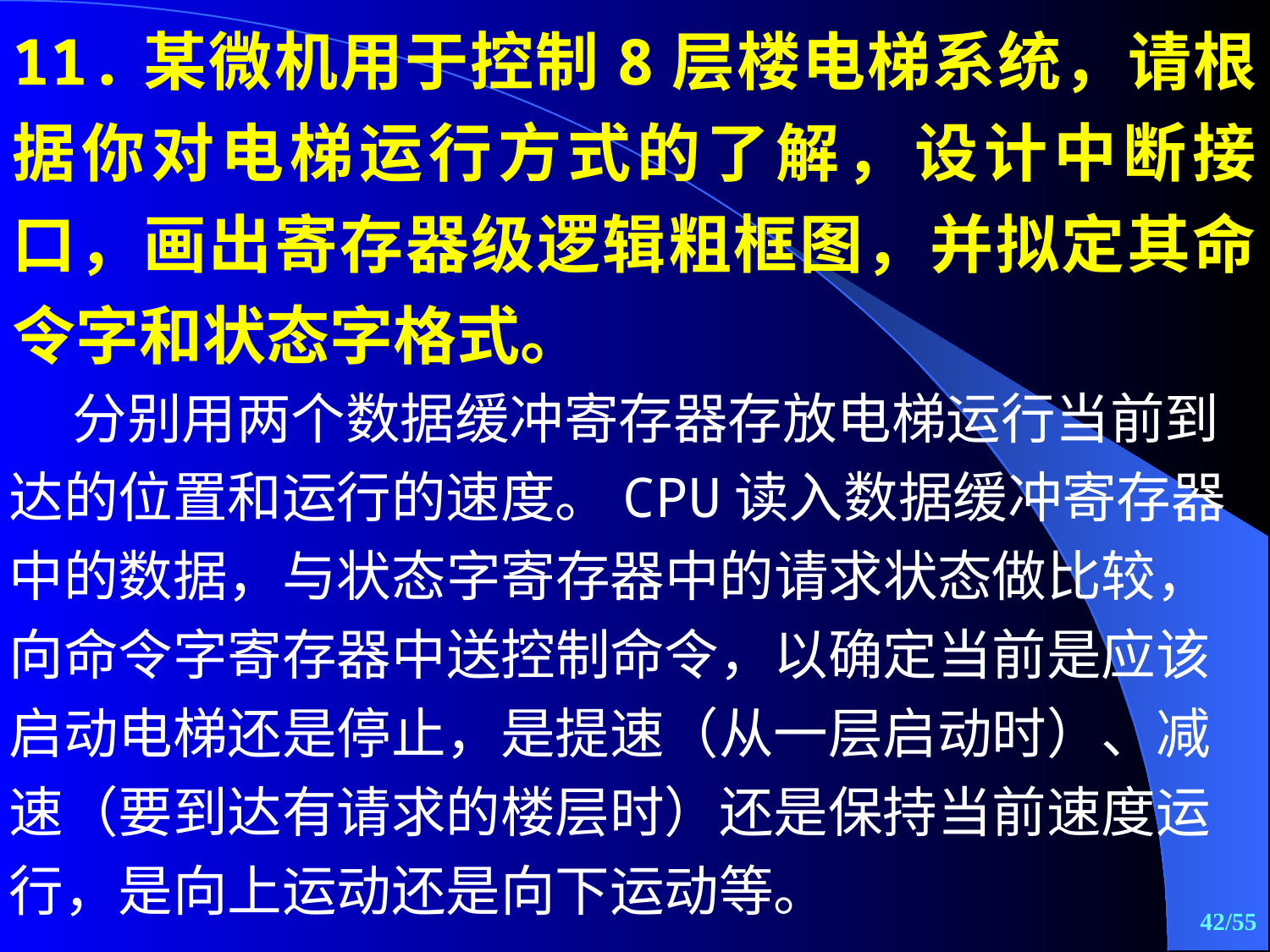

11.某微机用于控制8层楼电梯系统，请根据你对电梯运行方式的了解，设计中断接口，画出寄存器级逻辑粗框图，并拟定其命令字和状态字格式。
分别用两个数据缓冲寄存器存放电梯运行当前到达的位置和运行的速度。CPU读入数据缓冲寄存器中的数据，与状态字寄存器中的请求状态做比较，向命令字寄存器中送控制命令，以确定当前是应该启动电梯还是停止，是提速（从一层启动时）、减速（要到达有请求的楼层时）还是保持当前速度运行，是向上运动还是向下运动等。
42/55